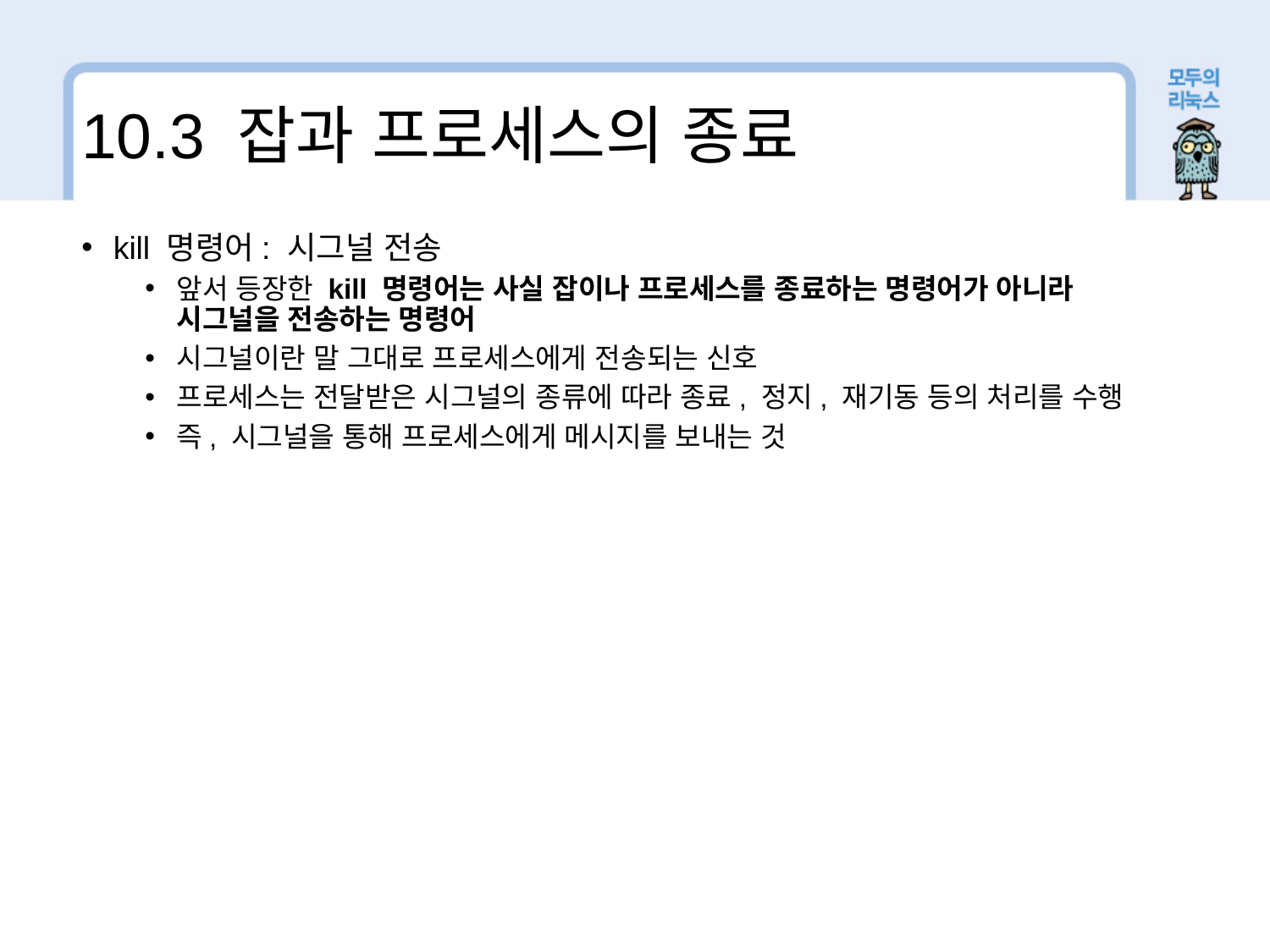

10.3 잡과 프로세스의 종료
kill 명령어: 시그널 전송
앞서 등장한 kill 명령어는 사실 잡이나 프로세스를 종료하는 명령어가 아니라 시그널을 전송하는 명령어
시그널이란 말 그대로 프로세스에게 전송되는 신호
프로세스는 전달받은 시그널의 종류에 따라 종료, 정지, 재기동 등의 처리를 수행
즉, 시그널을 통해 프로세스에게 메시지를 보내는 것